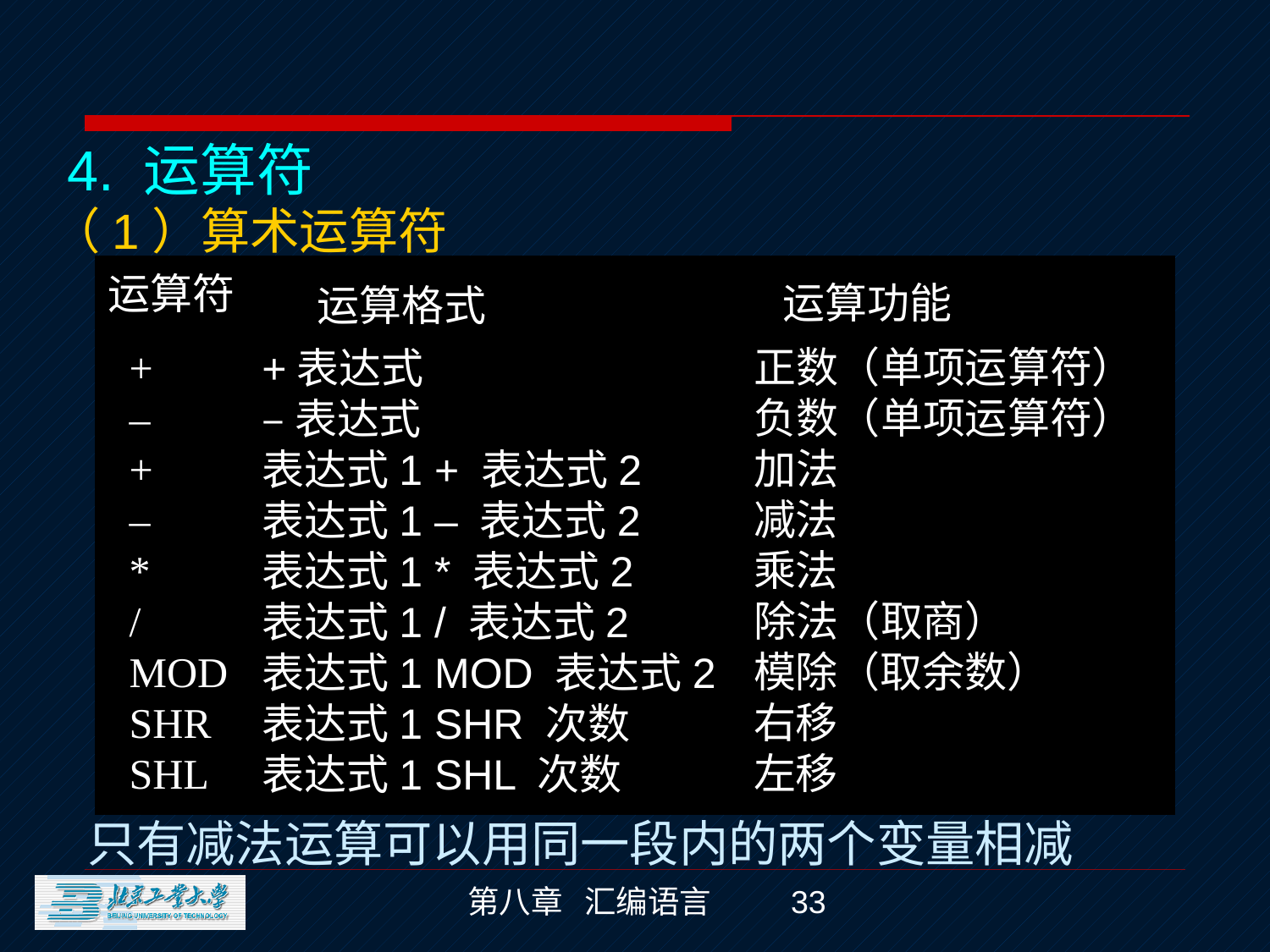

4. 运算符
（1）算术运算符

运算符
运算功能
运算格式

+
–
+
–
*
/
MOD
SHR
SHL

正数（单项运算符）
负数（单项运算符）
加法
减法
乘法
除法（取商）
模除（取余数）
右移
左移
+表达式
–表达式
表达式1 + 表达式2
表达式1 – 表达式2
表达式1 * 表达式2
表达式1 / 表达式2
表达式1 MOD 表达式2
表达式1 SHR 次数
表达式1 SHL 次数
只有减法运算可以用同一段内的两个变量相减